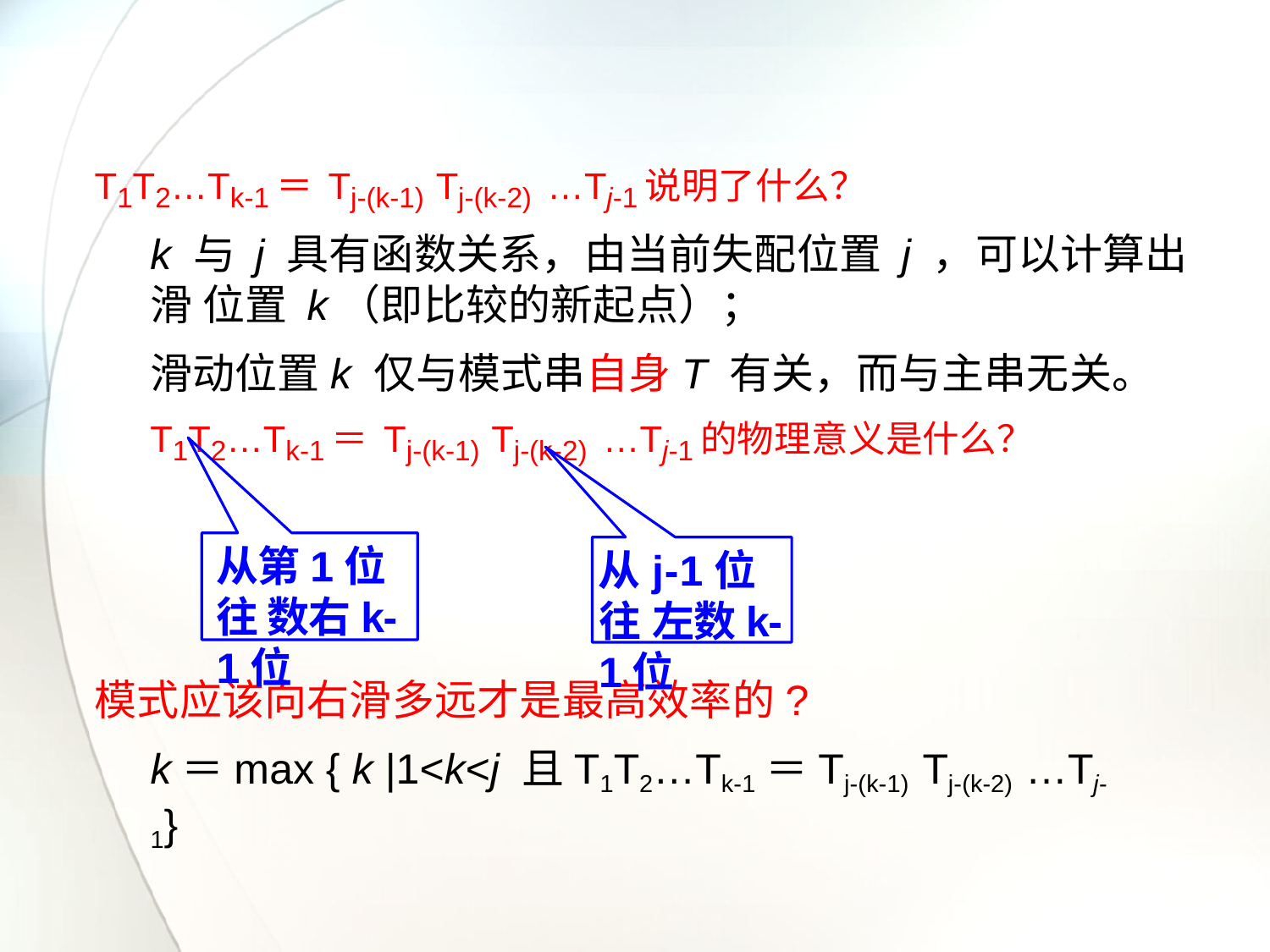

T1T2…Tk-1＝Tj-(k-1) Tj-(k-2)  …Tj-1说明了什么？
k 与 j 具有函数关系，由当前失配位置 j ，可以计算出滑 位置 k（即比较的新起点）；
滑动位置k 仅与模式串自身T 有关，而与主串无关。
T1T2…Tk-1＝Tj-(k-1) Tj-(k-2)  …Tj-1的物理意义是什么？

从第1位往 数右k-1位
从j-1位往 左数k-1位
模式应该向右滑多远才是最高效率的?
k＝max { k |1<k<j 且T1T2…Tk-1＝Tj-(k-1)  Tj-(k-2) …Tj-1}